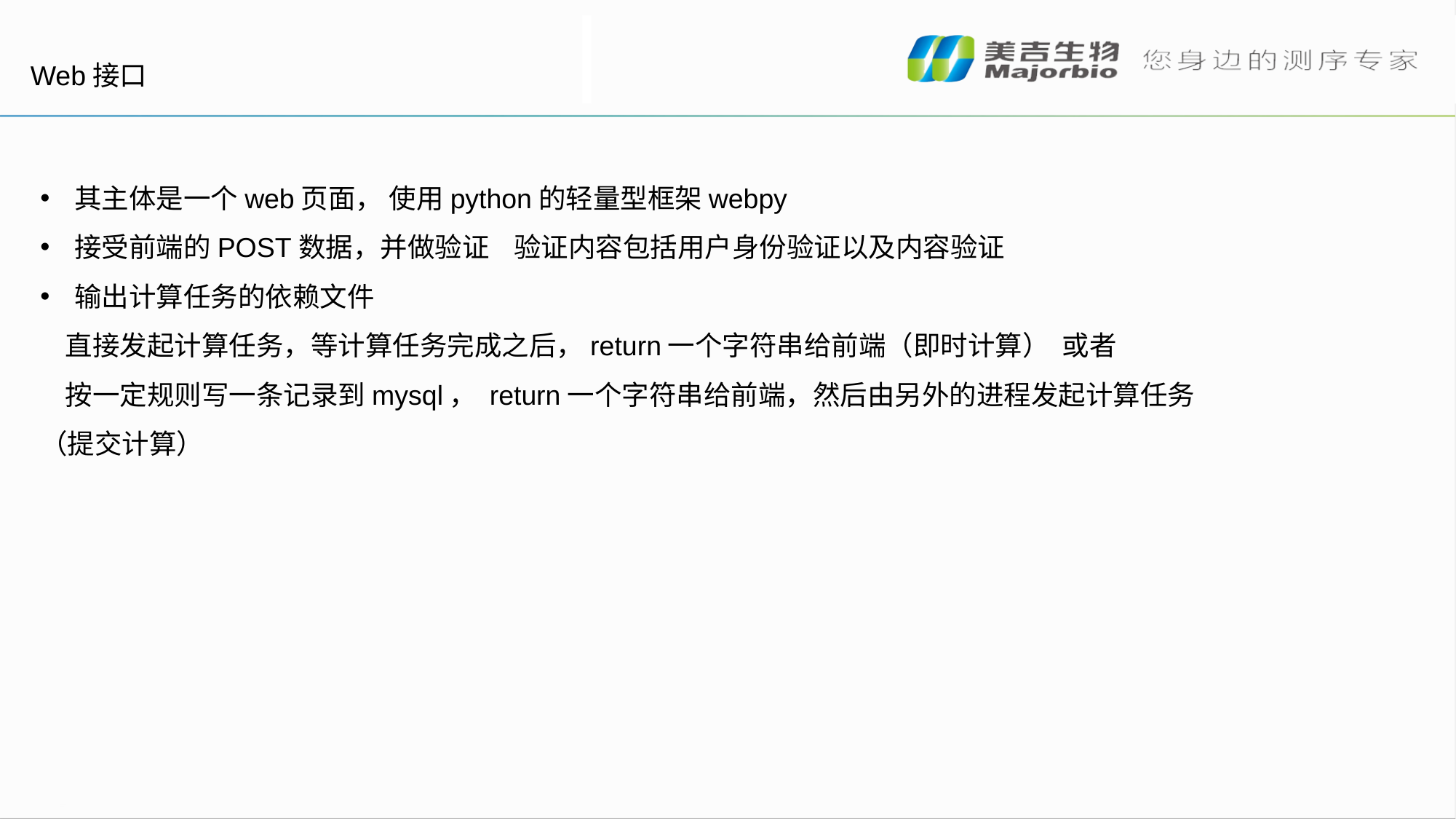

Web接口
其主体是一个web页面， 使用python的轻量型框架webpy
接受前端的POST数据，并做验证    验证内容包括用户身份验证以及内容验证
输出计算任务的依赖文件
   直接发起计算任务，等计算任务完成之后，return一个字符串给前端（即时计算）  或者
   按一定规则写一条记录到mysql， return一个字符串给前端，然后由另外的进程发起计算任务（提交计算）